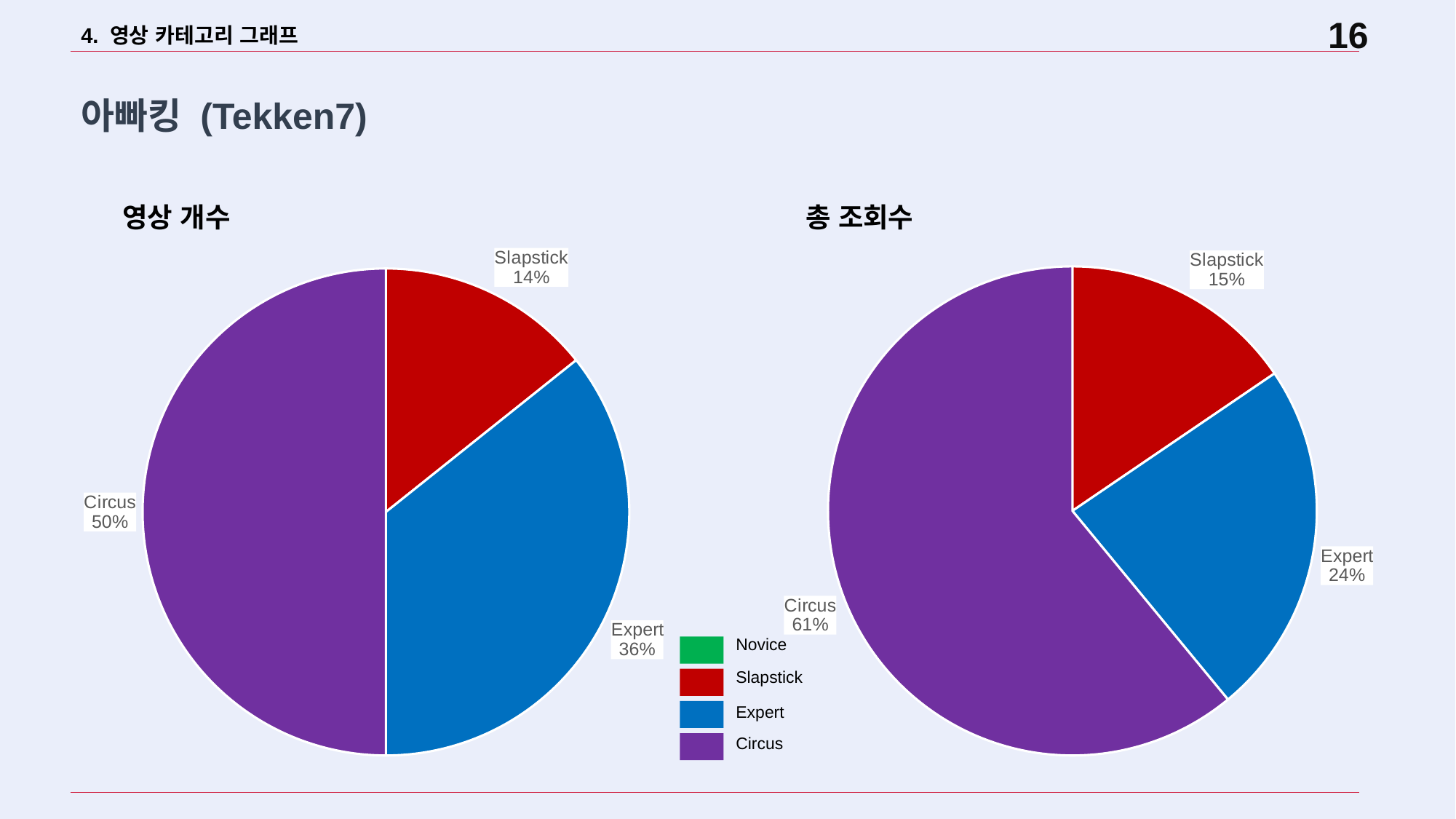

4. 영상 카테고리 그래프
아빠킹 (Tekken7)
영상 개수
총 조회수

### Chart

| Category | 영상 개수 |
|---|---|
| Novice | 0.0 |
| Slapstick | 2.0 |
| Expert | 5.0 |
| Circus | 7.0 |

### Chart

| Category | 총 조회수 |
|---|---|
| Novice | 0.0 |
| Slapstick | 132428.0 |
| Expert | 200985.0 |
| Circus | 521129.0 |
Novice

Slapstick

Expert

Circus